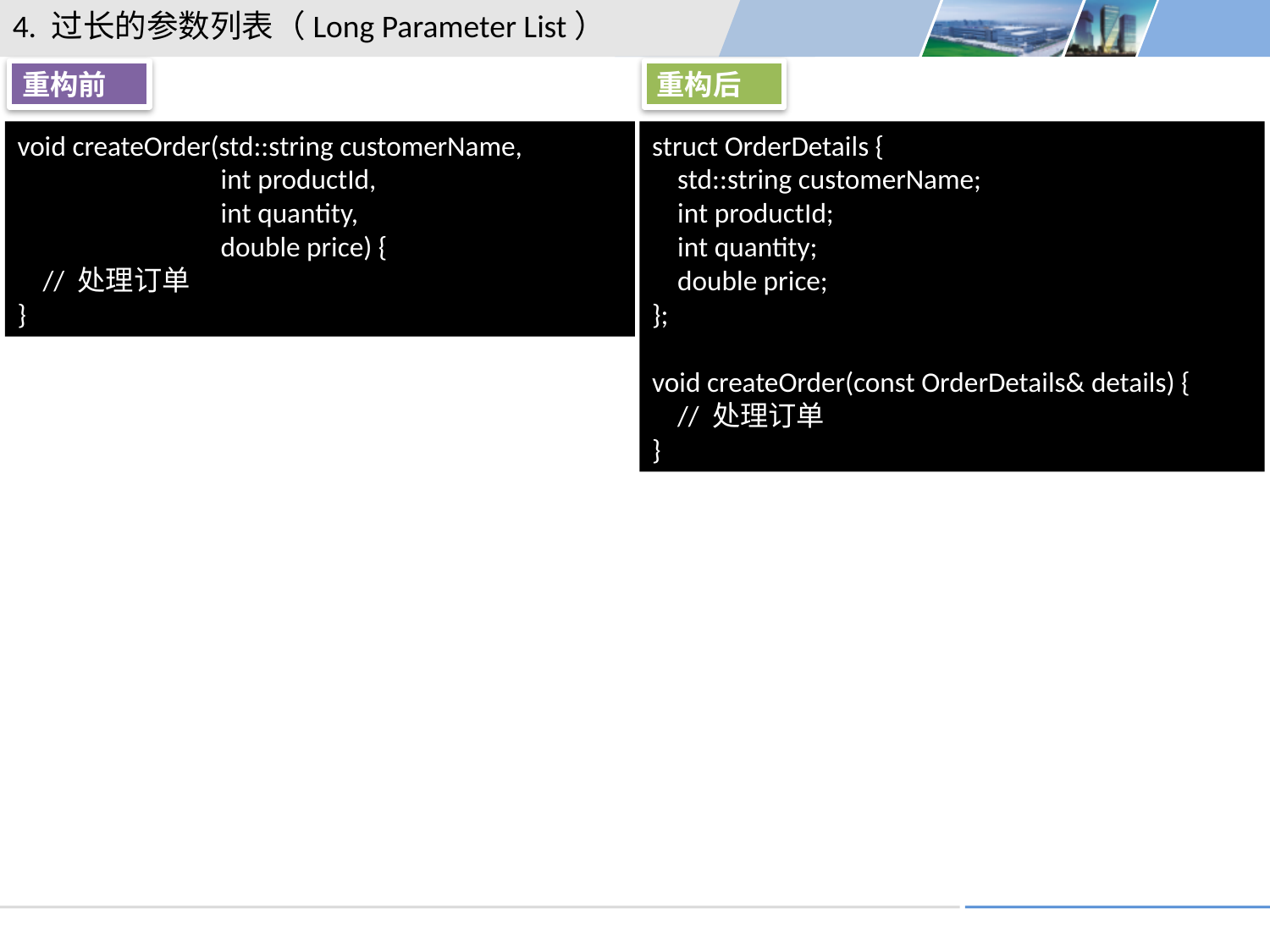

4. 过长的参数列表（Long Parameter List）
重构前
重构后

void createOrder(std::string customerName,
                                int productId,
                                int quantity,
                                double price) {
    // 处理订单
}
struct OrderDetails {
    std::string customerName;
    int productId;
    int quantity;
    double price;
};

void createOrder(const OrderDetails& details) {
    // 处理订单
}